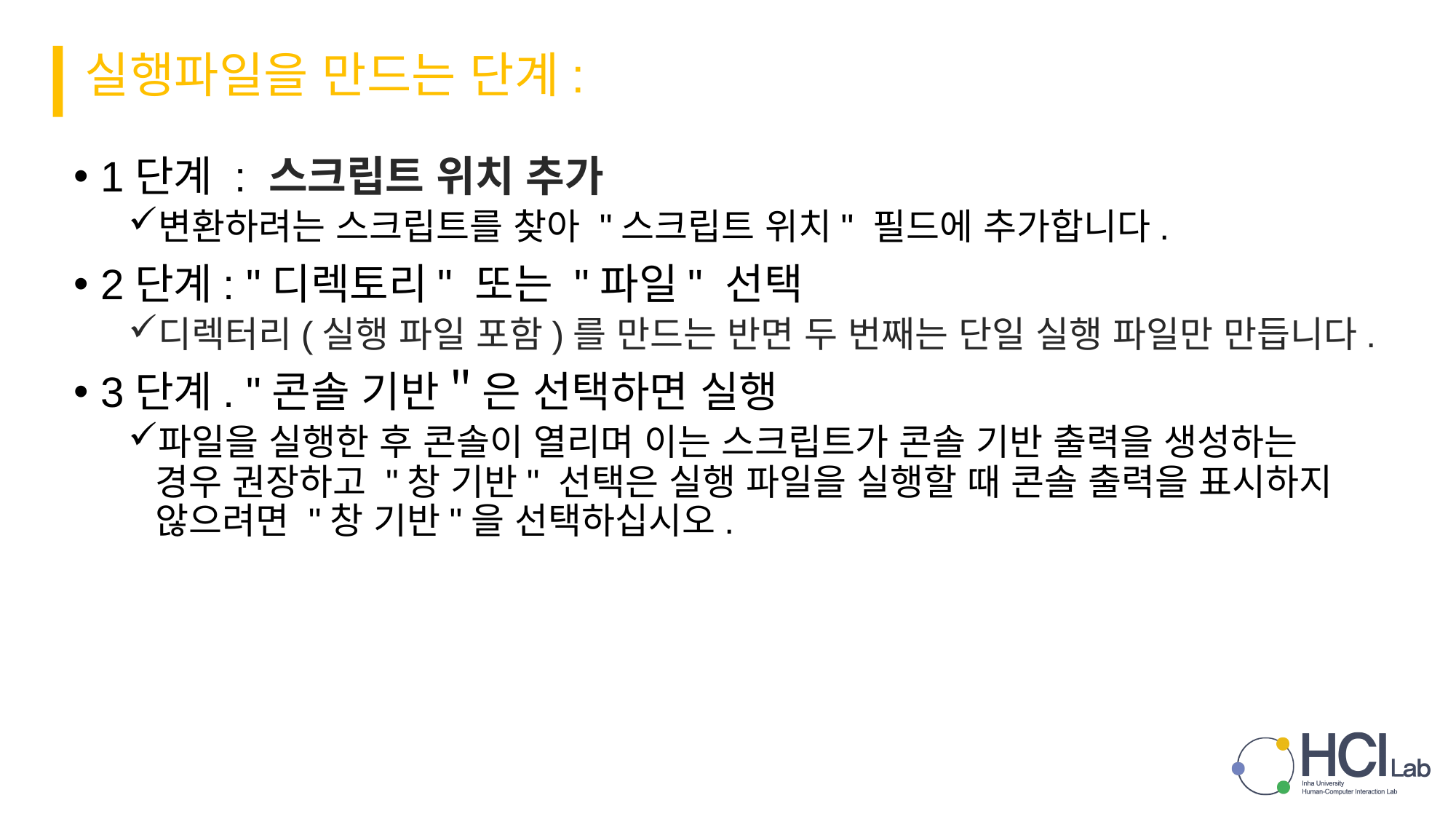

실행파일을 만드는 단계:
1단계 : 스크립트 위치 추가
변환하려는 스크립트를 찾아 "스크립트 위치" 필드에 추가합니다.
2단계: "디렉토리" 또는 "파일" 선택
디렉터리(실행 파일 포함)를 만드는 반면 두 번째는 단일 실행 파일만 만듭니다.
3단계. "콘솔 기반＂은 선택하면 실행
파일을 실행한 후 콘솔이 열리며 이는 스크립트가 콘솔 기반 출력을 생성하는 경우 권장하고 "창 기반" 선택은 실행 파일을 실행할 때 콘솔 출력을 표시하지 않으려면 "창 기반"을 선택하십시오.